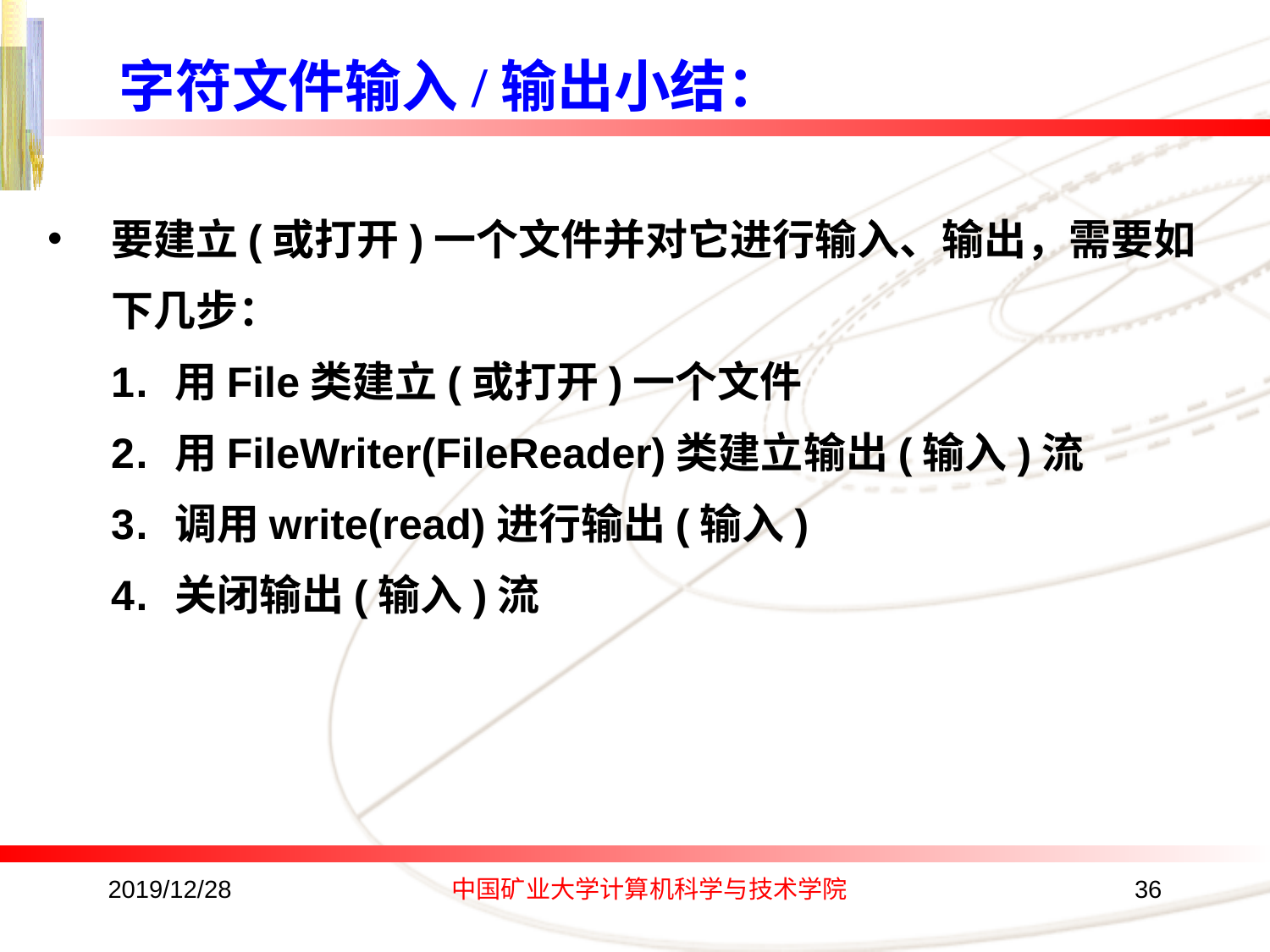

字符文件输入/输出小结：
要建立(或打开)一个文件并对它进行输入、输出，需要如下几步：
用File类建立(或打开)一个文件
用FileWriter(FileReader)类建立输出(输入)流
调用write(read)进行输出(输入)
关闭输出(输入)流

2019/12/28
中国矿业大学计算机科学与技术学院
36